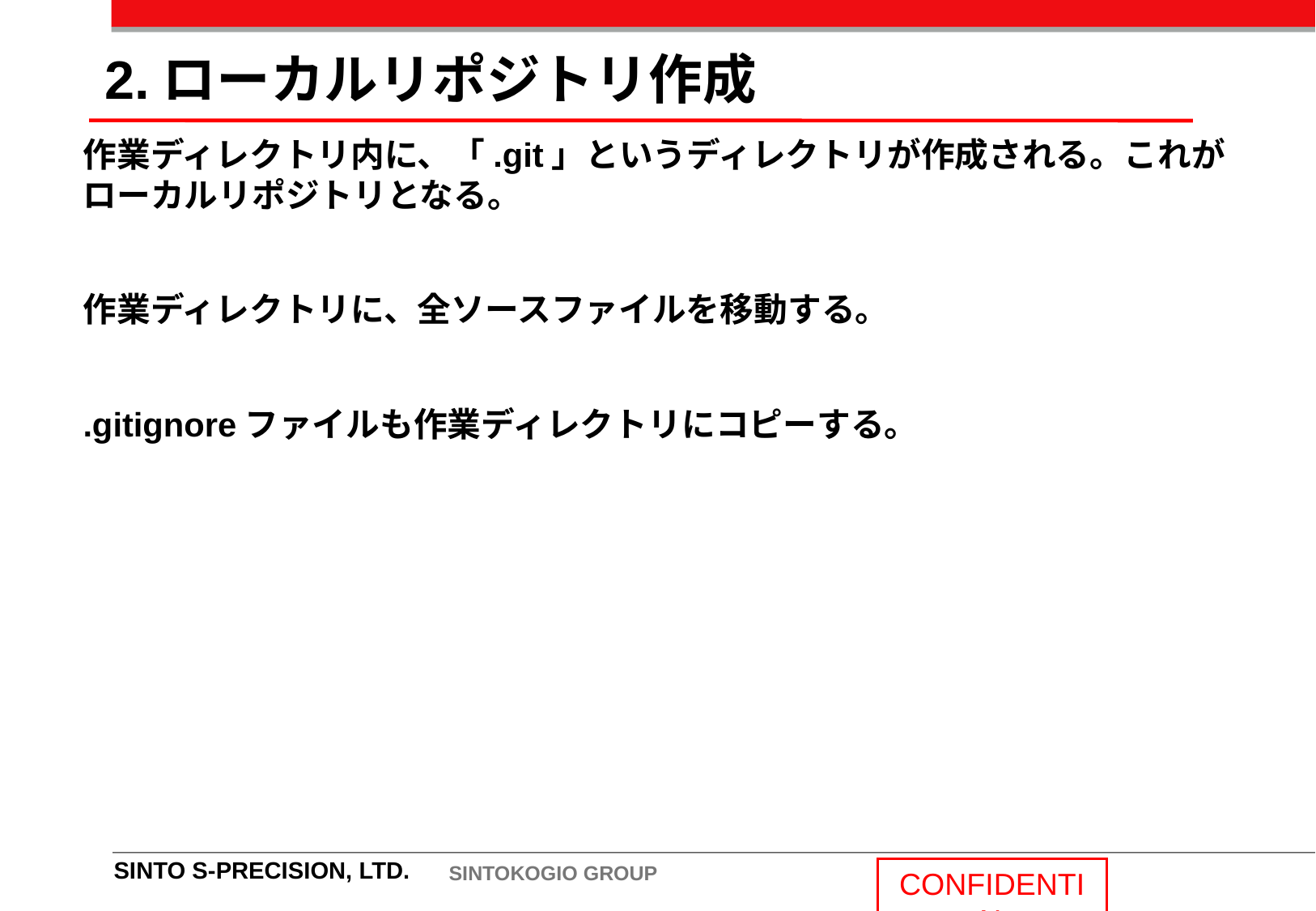

2.ローカルリポジトリ作成

作業ディレクトリ内に、「.git」というディレクトリが作成される。これがローカルリポジトリとなる。

作業ディレクトリに、全ソースファイルを移動する。

.gitignoreファイルも作業ディレクトリにコピーする。
SINTO S-PRECISION, LTD.
SINTOKOGIO GROUP
CONFIDENTIAL